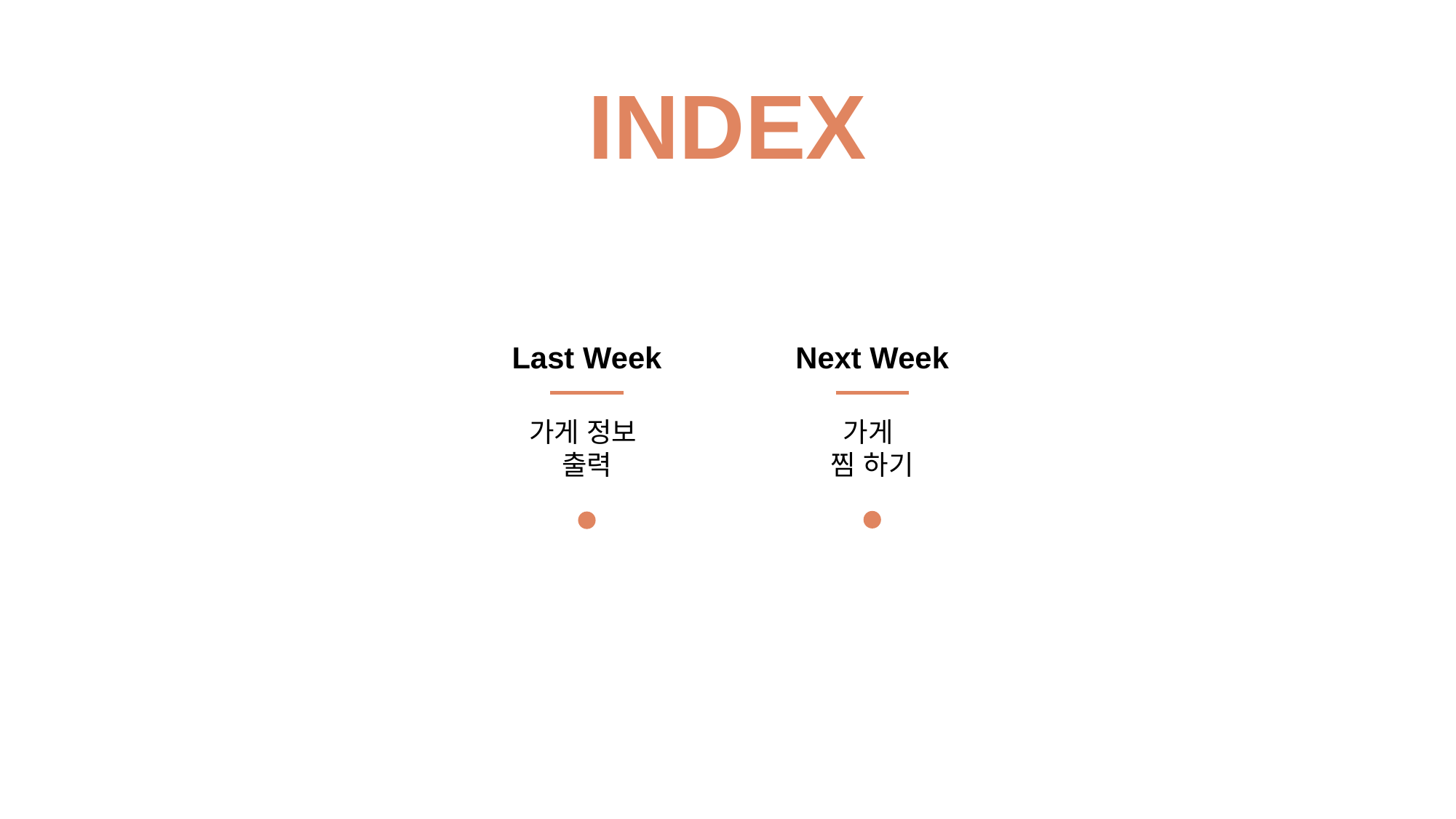

INDEX
Last Week
가게 정보
출력

Next Week

가게
찜 하기